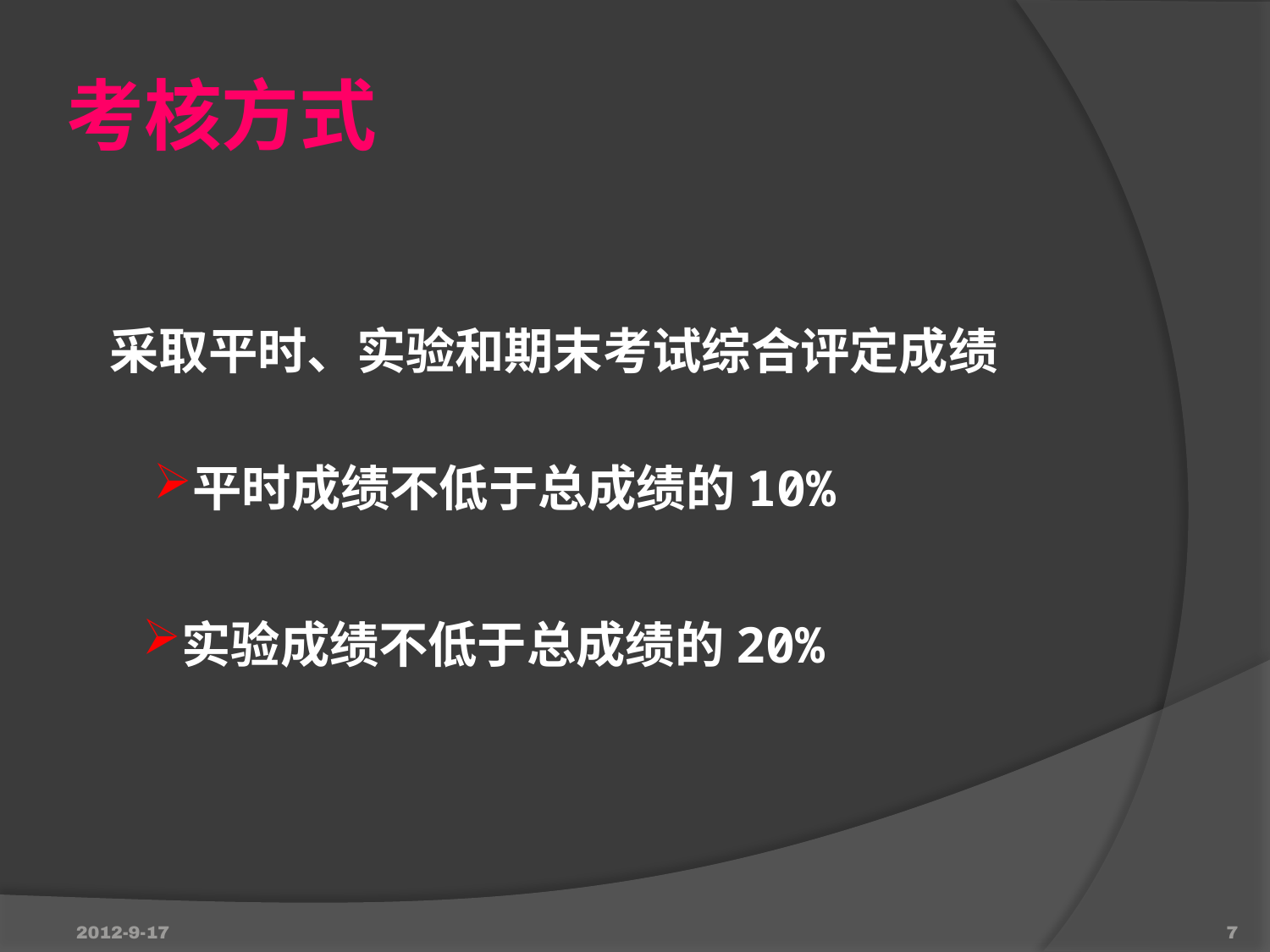

考核方式
采取平时、实验和期末考试综合评定成绩
平时成绩不低于总成绩的10%
实验成绩不低于总成绩的20%

2012-9-17
7